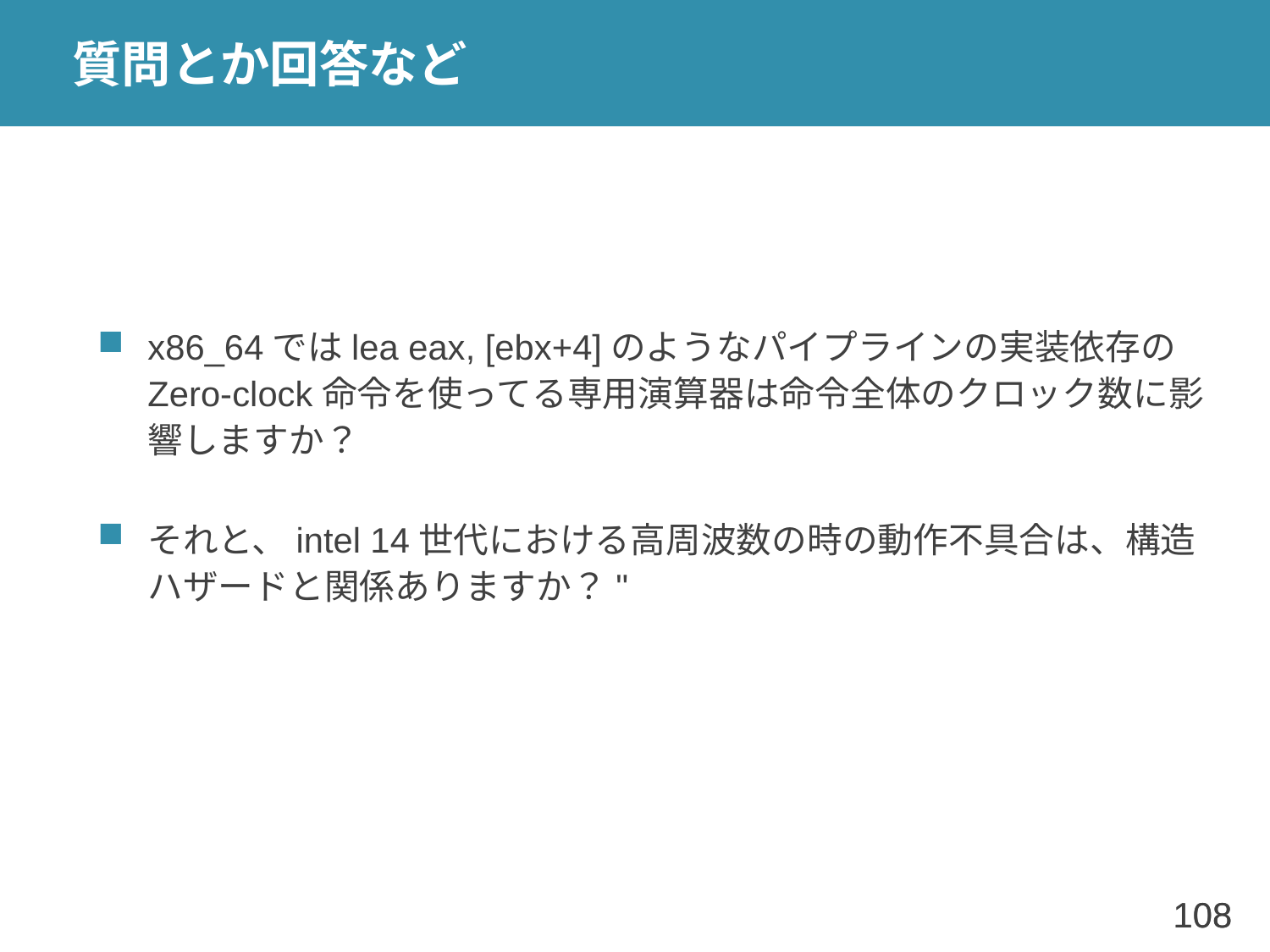

# 質問とか回答など
x86_64ではlea eax, [ebx+4]のようなパイプラインの実装依存のZero-clock命令を使ってる専用演算器は命令全体のクロック数に影響しますか？
それと、intel 14世代における高周波数の時の動作不具合は、構造ハザードと関係ありますか？"